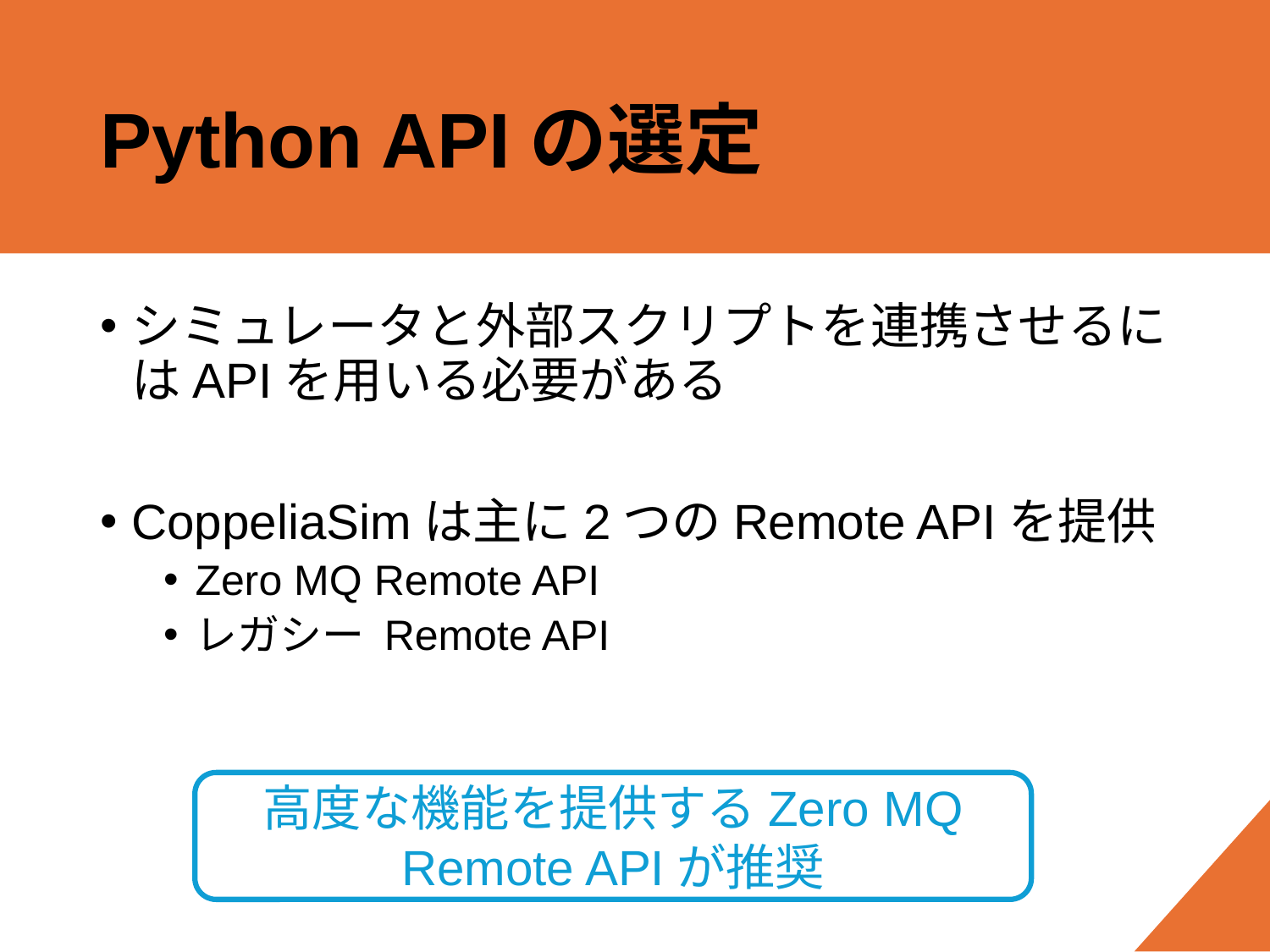

# Python APIの選定
シミュレータと外部スクリプトを連携させるにはAPIを用いる必要がある

CoppeliaSimは主に2つのRemote APIを提供
Zero MQ Remote API
レガシー Remote API
高度な機能を提供するZero MQ Remote APIが推奨